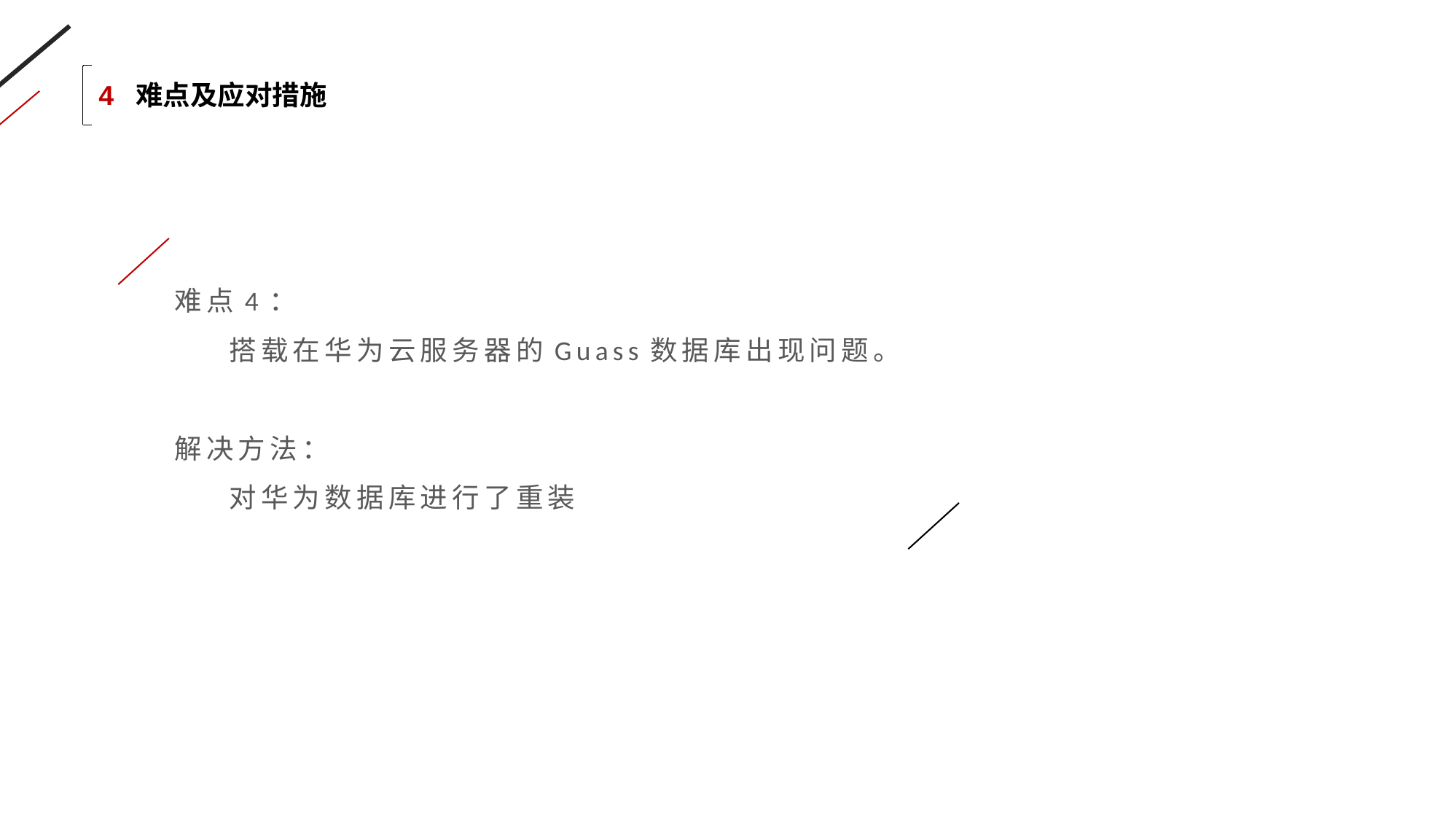

4  难点及应对措施

难点4：
搭载在华为云服务器的Guass数据库出现问题。

解决方法：
对华为数据库进行了重装